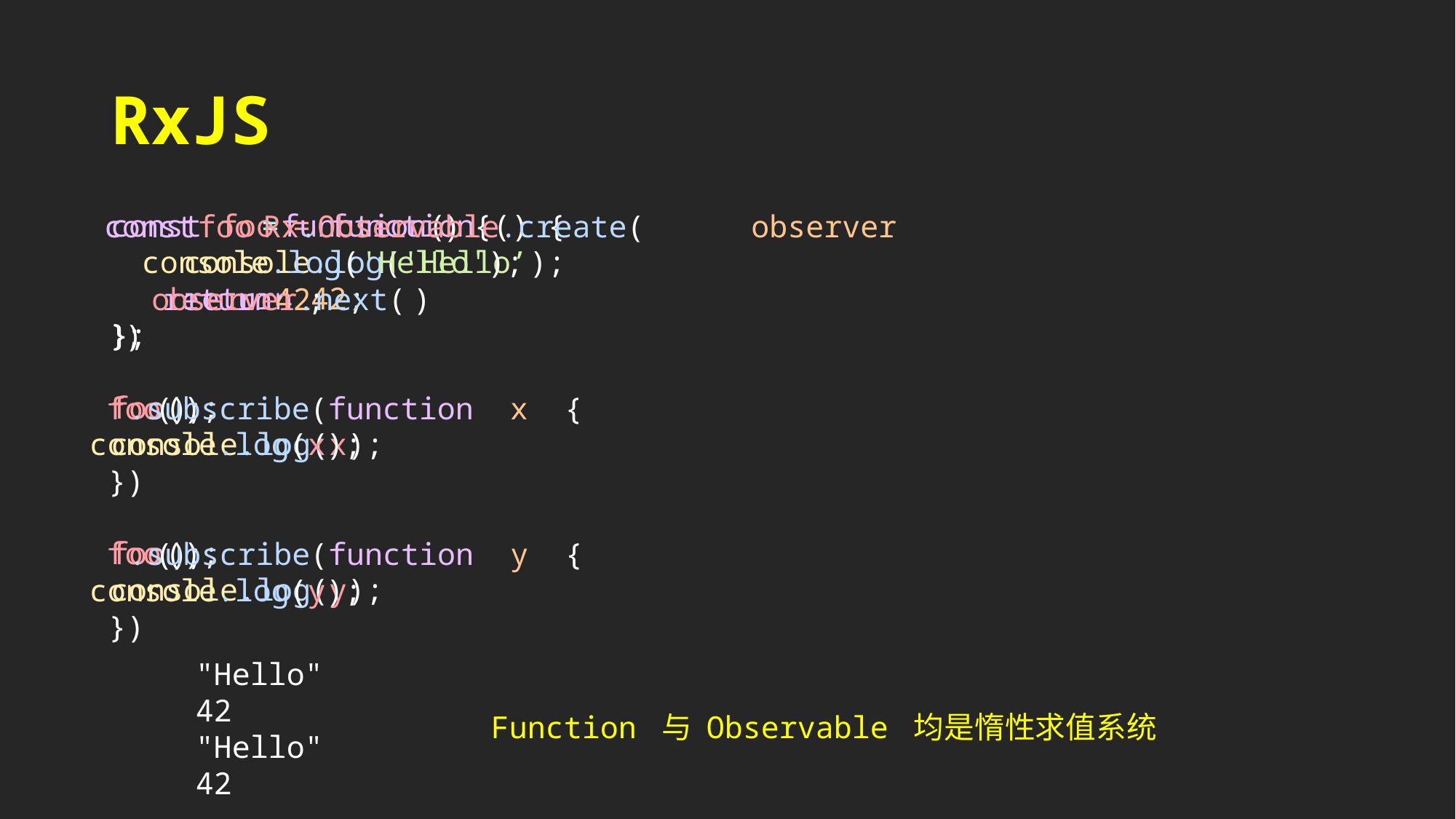

# RxJS
const foo = function () {
    console.log('Hello’);
    return 42;
};
foo();
console.log(x);

foo();
console.log(y);
function
=
(
{
)
const
foo
observer
Rx.Observable.create(
console.log('Hello');
42
;
return
observer.next(
)
}
;
)
foo
(
)
;
.subscribe(function  x  {
console.log(x);
})
foo
.subscribe(function  y  {
(
)
;
console.log(y);
})
"Hello"
42
"Hello"
42
Function 与 Observable 均是惰性求值系统